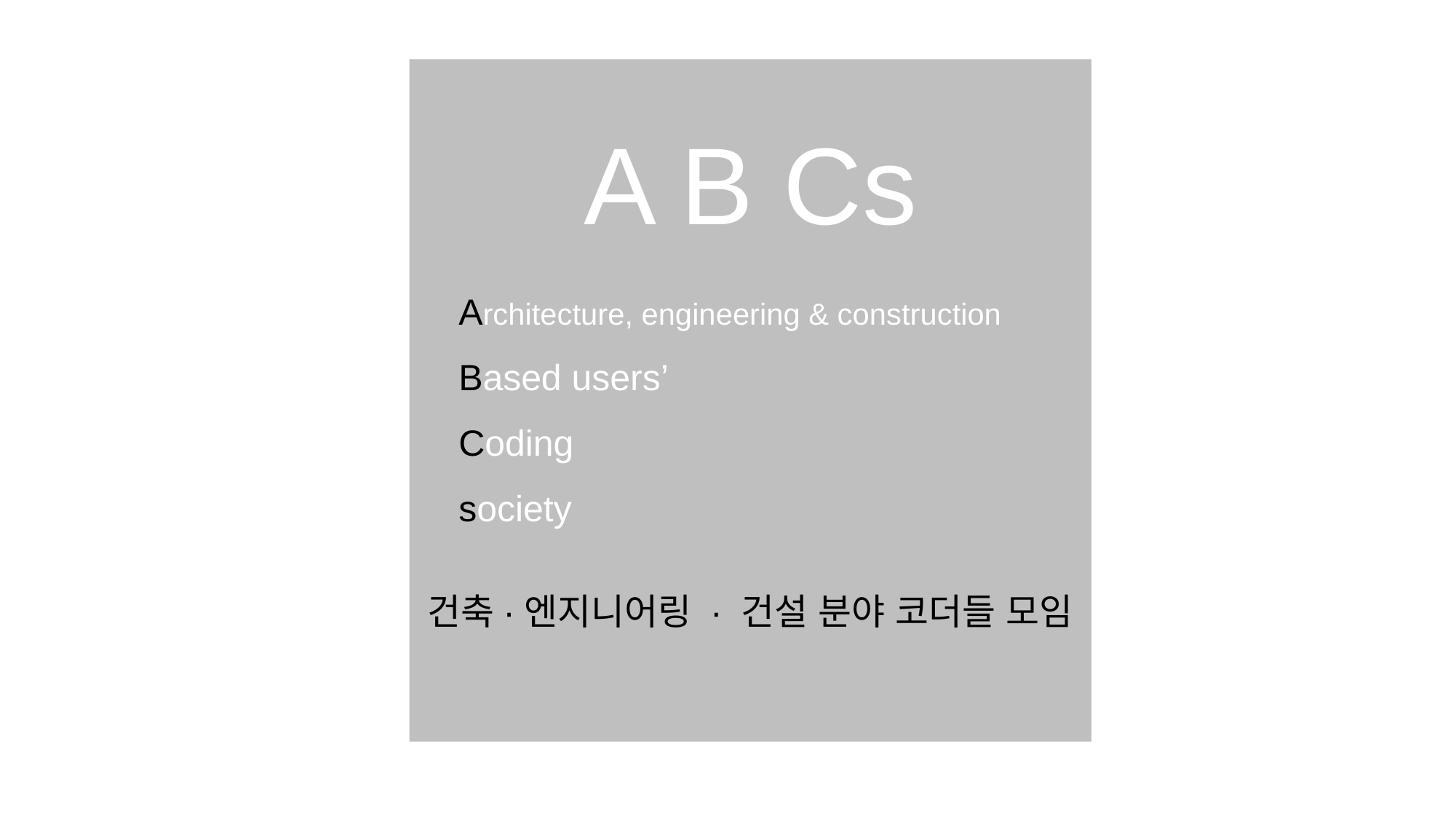

A B Cs
Architecture, engineering & construction
Based users’
Coding
society
건축·엔지니어링 · 건설 분야 코더들 모임